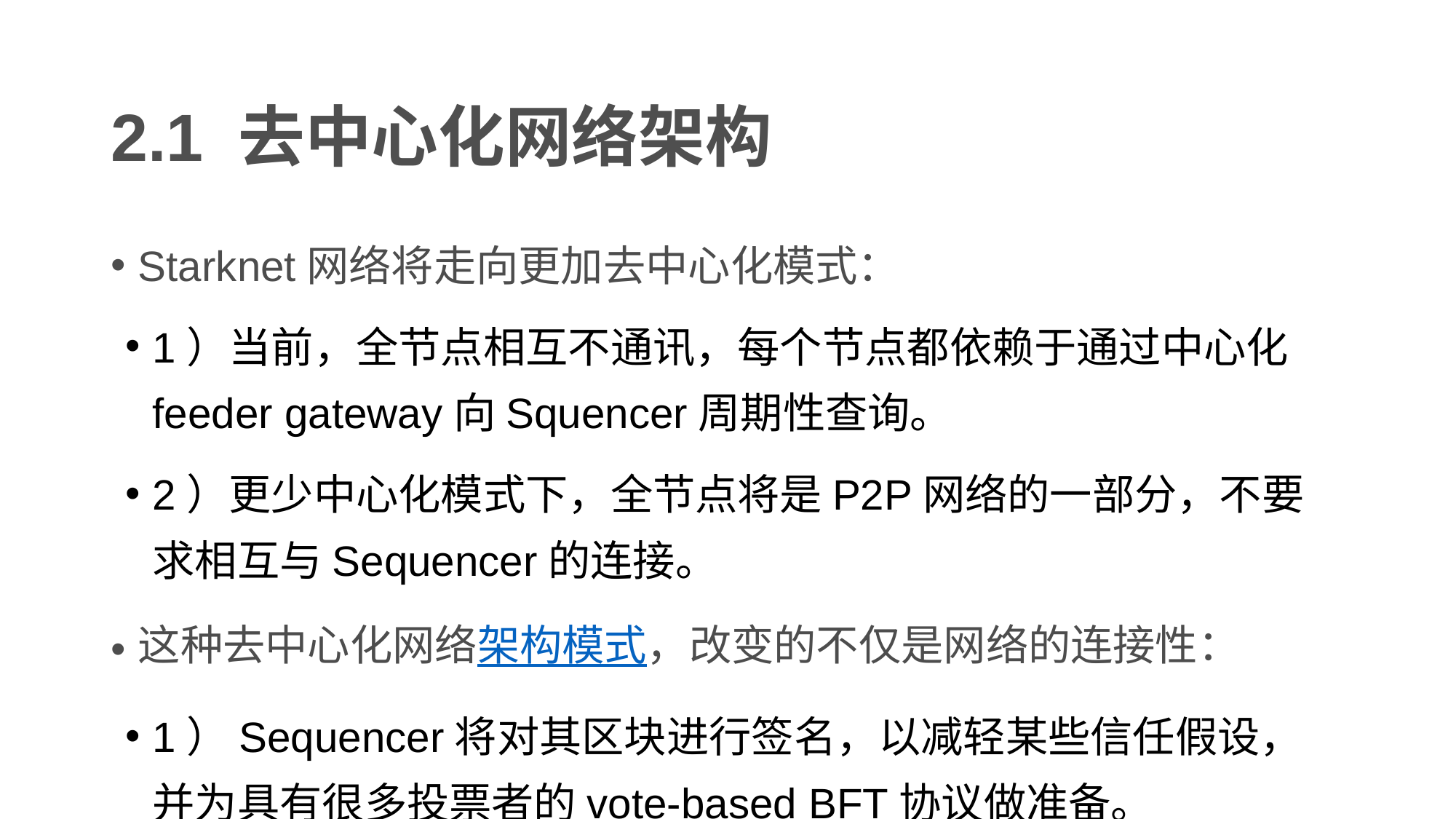

# 2.1 去中心化网络架构
Starknet网络将走向更加去中心化模式：
1）当前，全节点相互不通讯，每个节点都依赖于通过中心化feeder gateway向Squencer周期性查询。
2）更少中心化模式下，全节点将是P2P网络的一部分，不要求相互与Sequencer的连接。
这种去中心化网络架构模式，改变的不仅是网络的连接性：
1）Sequencer将对其区块进行签名，以减轻某些信任假设，并为具有很多投票者的vote-based BFT协议做准备。
2）数据传输将以更加分布式的方式传输，节点可相互帮助，以同步状态并完成各自的本地view。